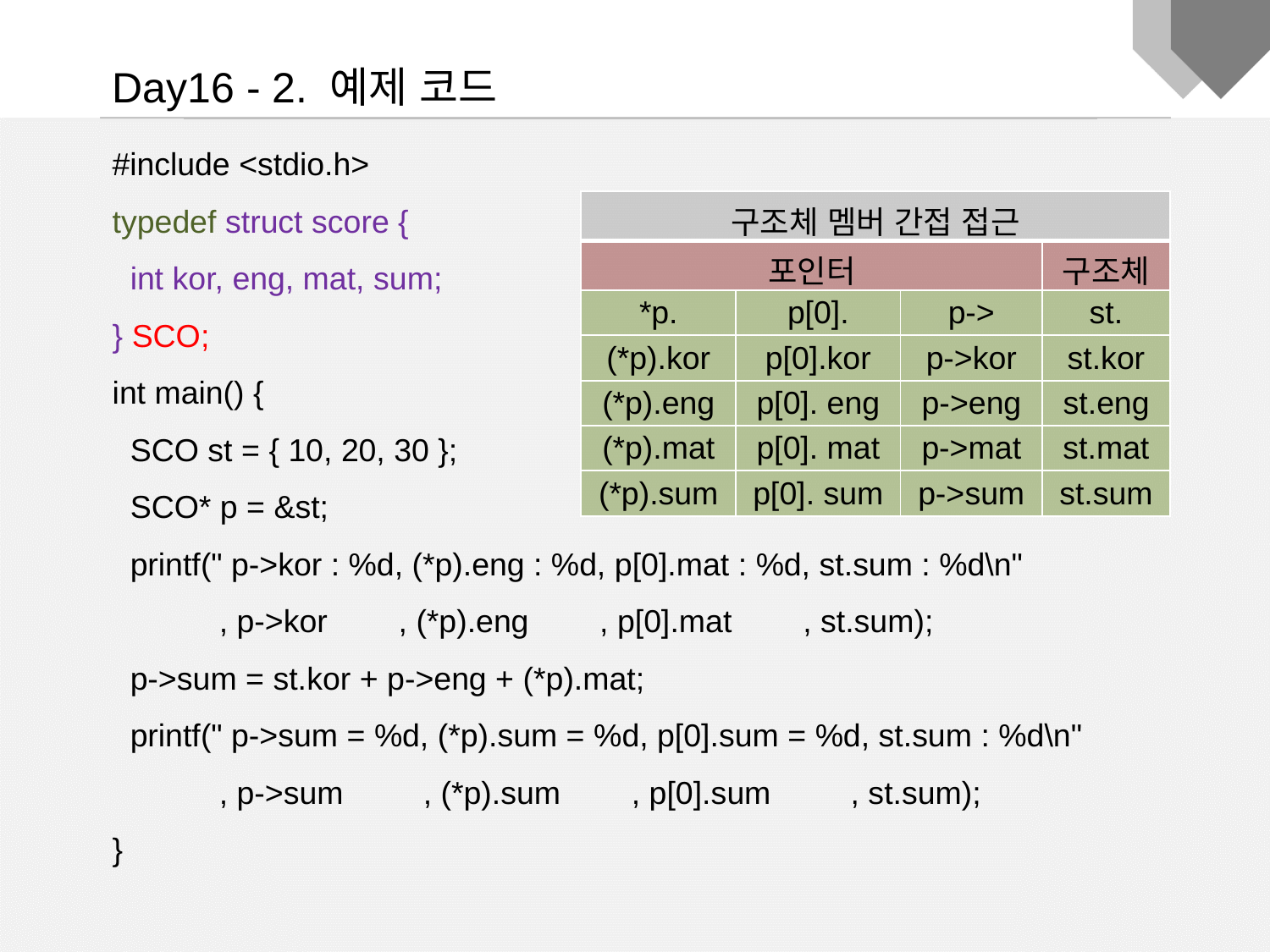

Day16 - 2. 예제 코드
#include <stdio.h>
typedef struct score {
  int kor, eng, mat, sum;
} SCO;
int main() {
  SCO st = { 10, 20, 30 };
  SCO* p = &st;
  printf(" p->kor : %d, (*p).eng : %d, p[0].mat : %d, st.sum : %d\n"
            , p->kor        , (*p).eng        , p[0].mat        , st.sum);
  p->sum = st.kor + p->eng + (*p).mat;
  printf(" p->sum = %d, (*p).sum = %d, p[0].sum = %d, st.sum : %d\n"
            , p->sum         , (*p).sum        , p[0].sum         , st.sum);
}
| 구조체 멤버 간접 접근 |  |  |  |
| --- | --- | --- | --- |
| 포인터 |  |  | 구조체 |
| \*p. | p[0]. | p-> | st. |
| (\*p).kor | p[0].kor | p->kor | st.kor |
| (\*p).eng | p[0]. eng | p->eng | st.eng |
| (\*p).mat | p[0]. mat | p->mat | st.mat |
| (\*p).sum | p[0]. sum | p->sum | st.sum |